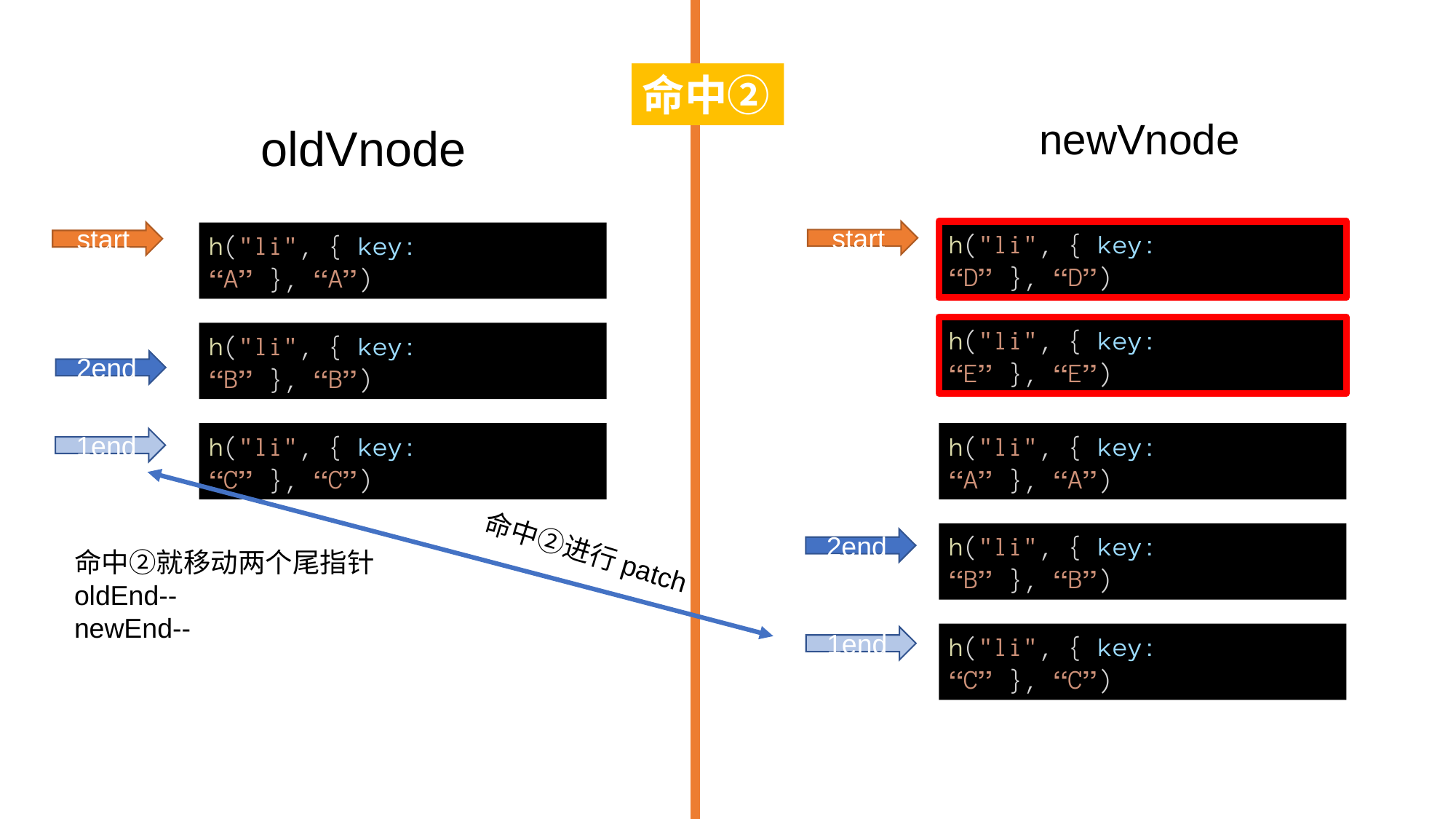

命中②
newVnode
oldVnode
start
h("li", { key: “D” }, “D”)
start
h("li", { key: “A” }, “A”)
h("li", { key: “E” }, “E”)
h("li", { key: “B” }, “B”)
2end
h("li", { key: “C” }, “C”)
h("li", { key: “A” }, “A”)
1end
h("li", { key: “B” }, “B”)
2end
命中②进行patch
命中②就移动两个尾指针
oldEnd--
newEnd--
h("li", { key: “C” }, “C”)
1end